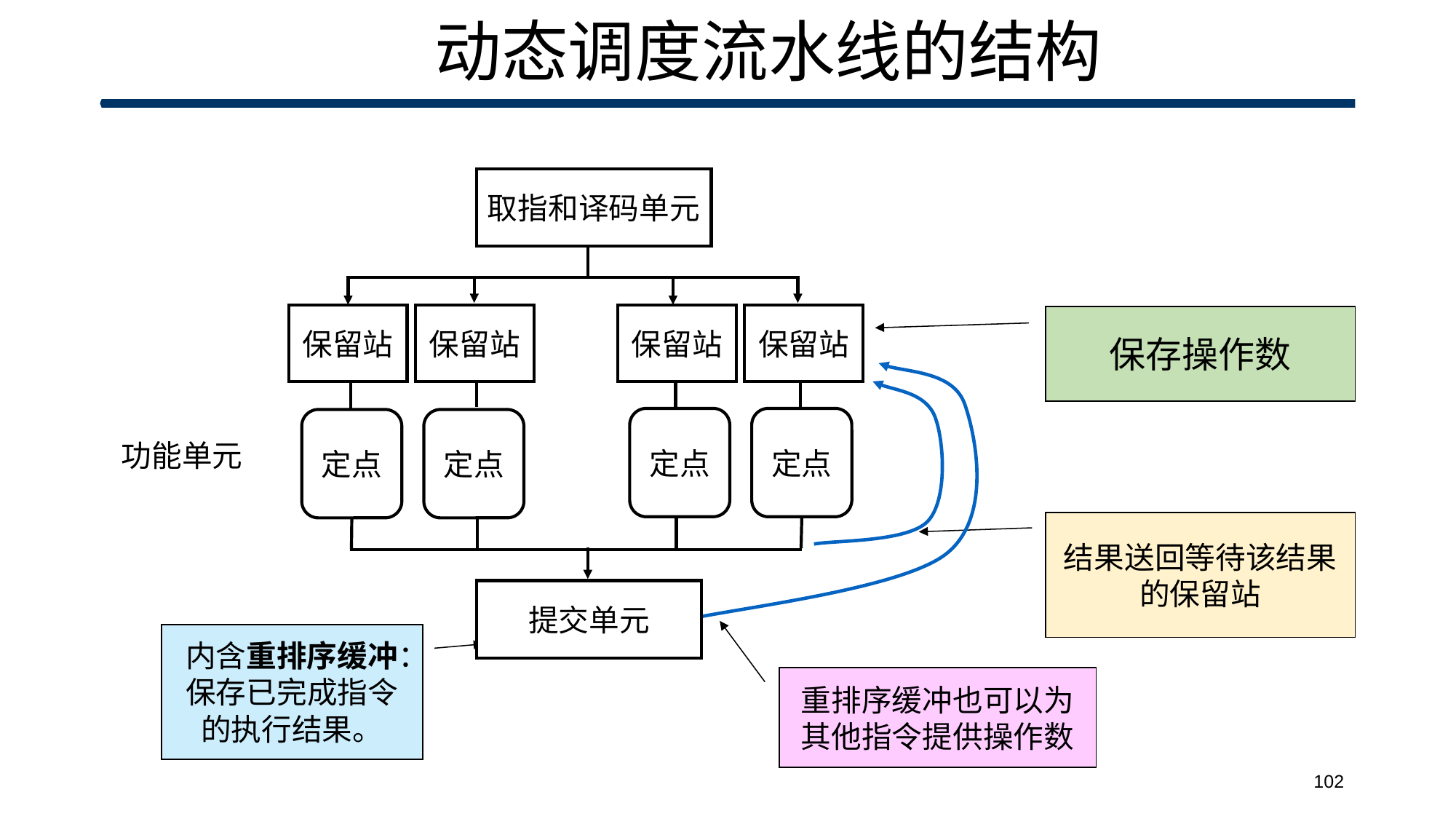

# 动态调度流水线的结构

取指和译码单元
保留站
保留站
保留站
保留站

定点
定点
定点
定点
功能单元
提交单元
保存操作数

结果送回等待该结果的保留站
内含重排序缓冲：保存已完成指令的执行结果。
重排序缓冲也可以为其他指令提供操作数
102